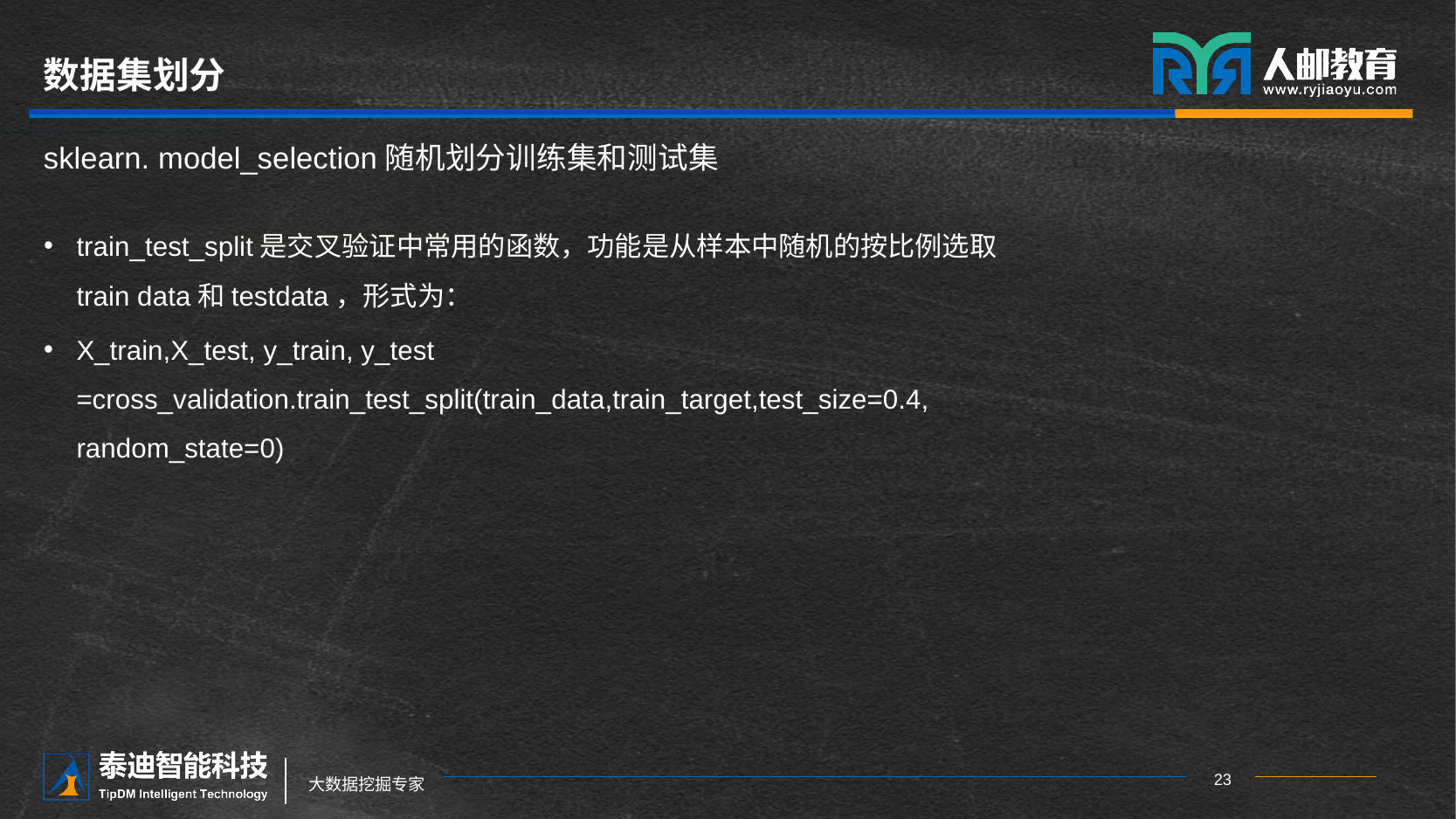

# 数据集划分
sklearn. model_selection随机划分训练集和测试集
train_test_split是交叉验证中常用的函数，功能是从样本中随机的按比例选取train data和testdata，形式为：
X_train,X_test, y_train, y_test =cross_validation.train_test_split(train_data,train_target,test_size=0.4, random_state=0)